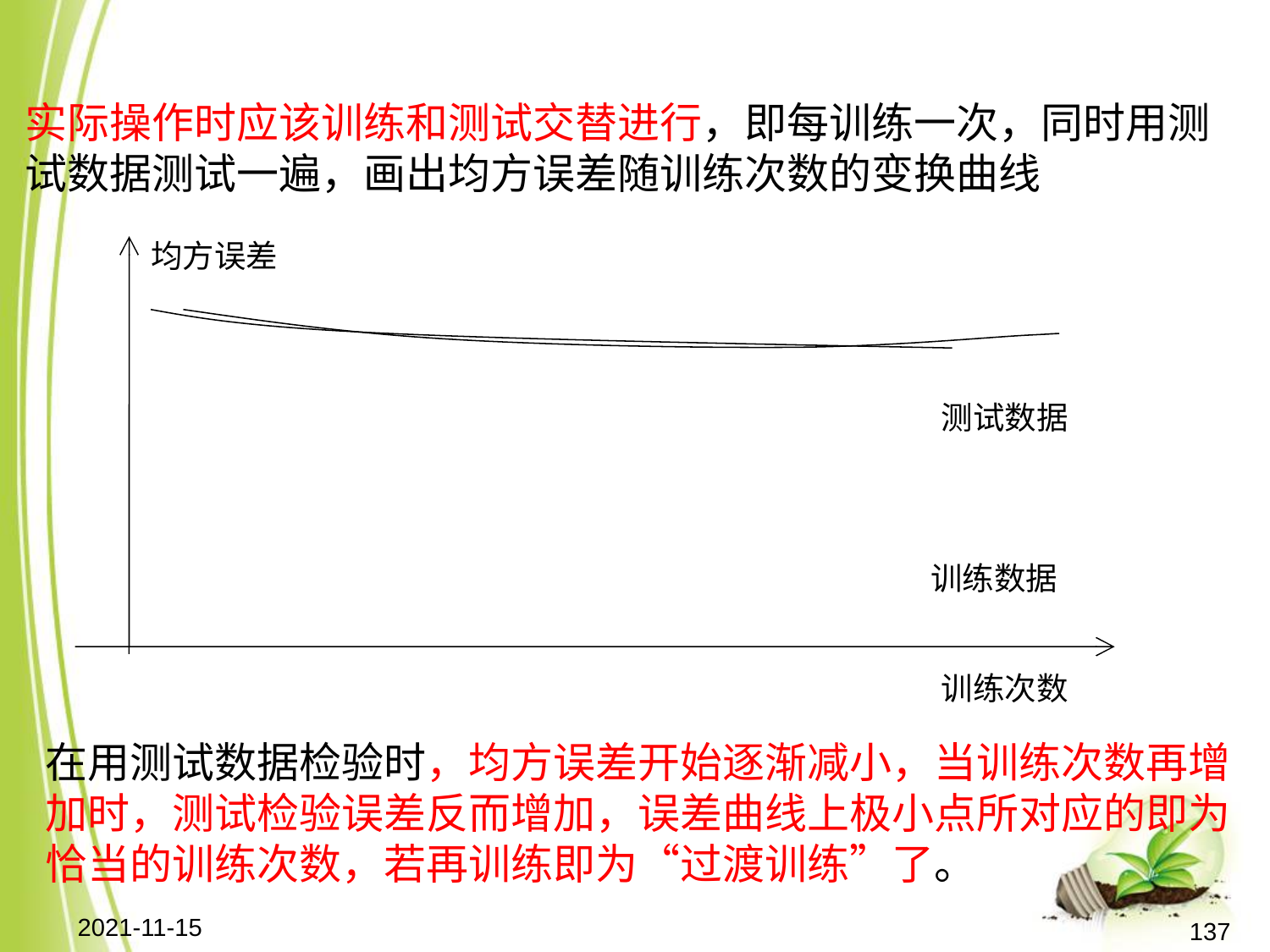

实际操作时应该训练和测试交替进行，即每训练一次，同时用测试数据测试一遍，画出均方误差随训练次数的变换曲线

均方误差

测试数据
训练数据

训练次数
在用测试数据检验时，均方误差开始逐渐减小，当训练次数再增加时，测试检验误差反而增加，误差曲线上极小点所对应的即为恰当的训练次数，若再训练即为“过渡训练”了。
2021-11-15
137